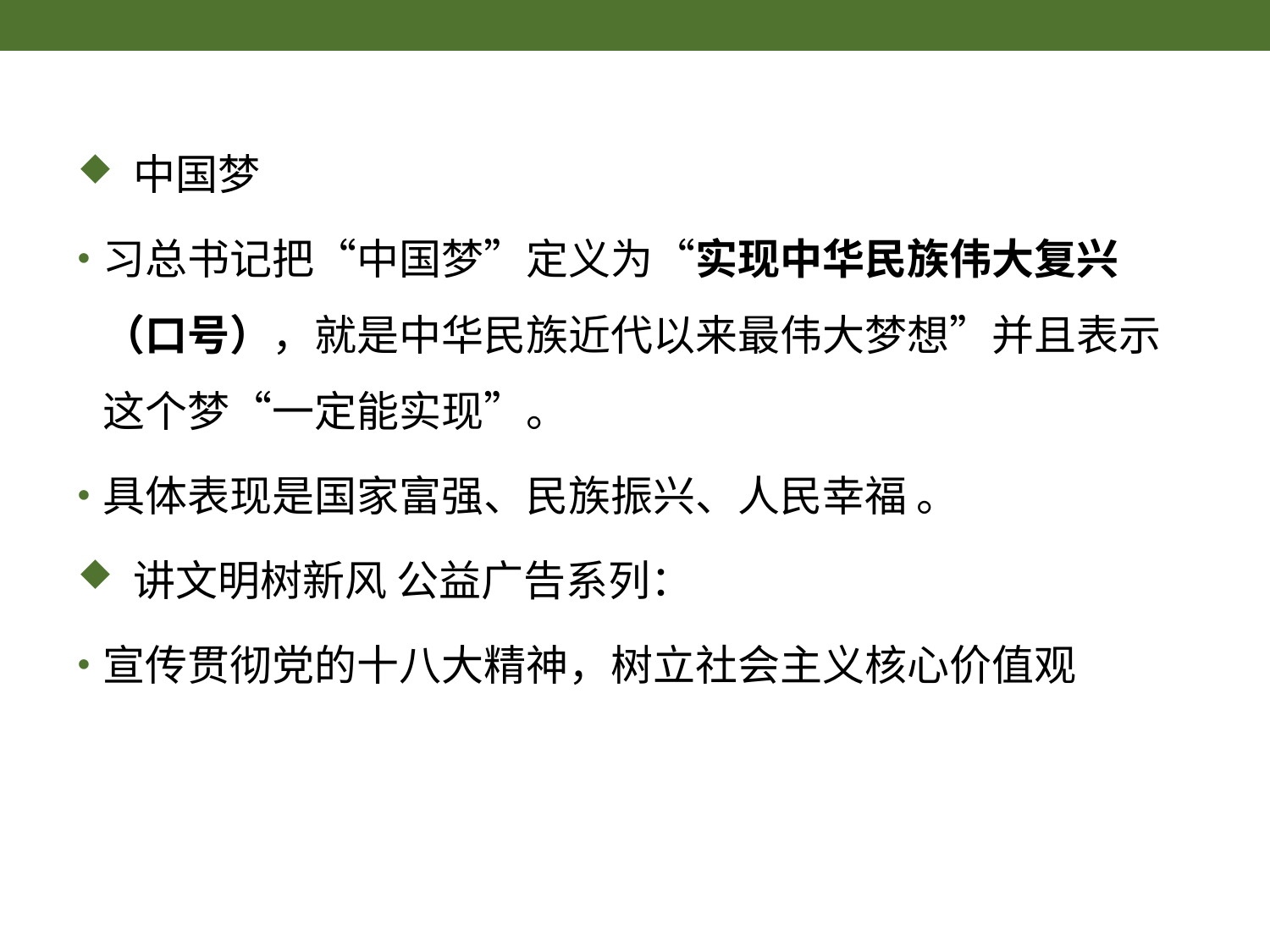

中国梦
习总书记把“中国梦”定义为“实现中华民族伟大复兴（口号），就是中华民族近代以来最伟大梦想”并且表示这个梦“一定能实现”。
具体表现是国家富强、民族振兴、人民幸福 。
 讲文明树新风 公益广告系列：
宣传贯彻党的十八大精神，树立社会主义核心价值观